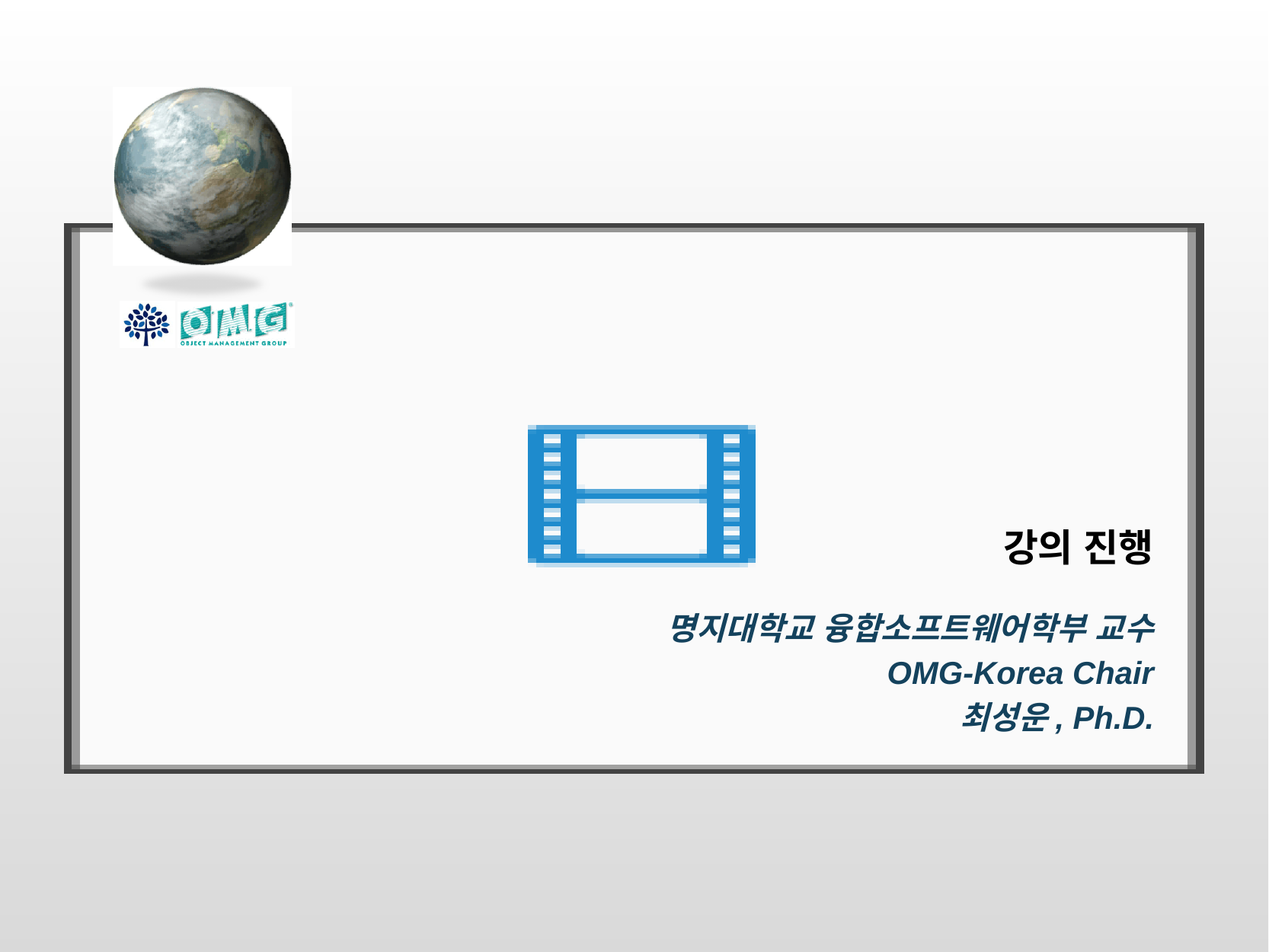

# 강의 진행
명지대학교 융합소프트웨어학부 교수
OMG-Korea Chair
최성운, Ph.D.